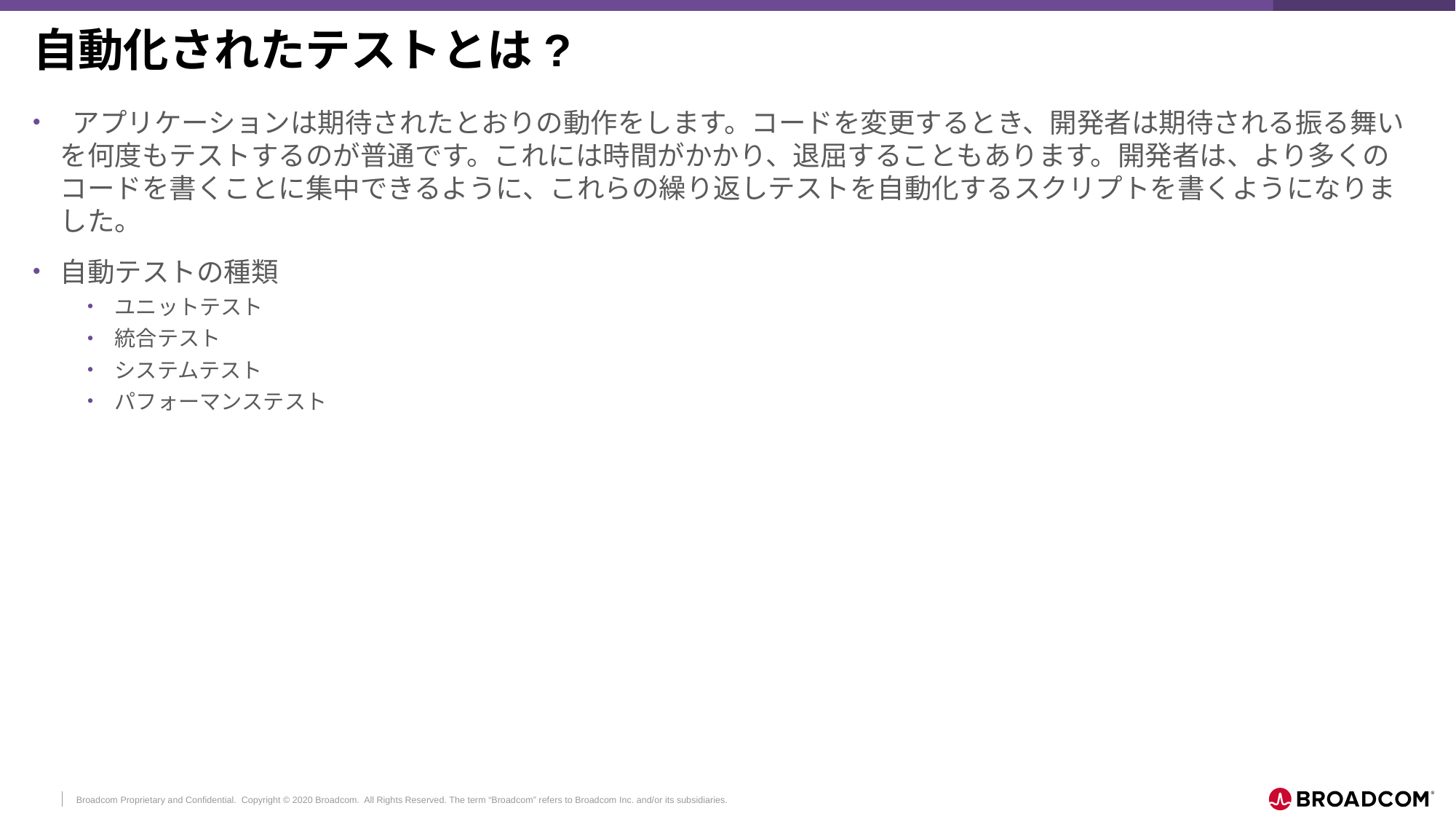

# 自動化されたテストとは?
 アプリケーションは期待されたとおりの動作をします。コードを変更するとき、開発者は期待される振る舞いを何度もテストするのが普通です。これには時間がかかり、退屈することもあります。開発者は、より多くのコードを書くことに集中できるように、これらの繰り返しテストを自動化するスクリプトを書くようになりました。
自動テストの種類
ユニットテスト
統合テスト
システムテスト
パフォーマンステスト